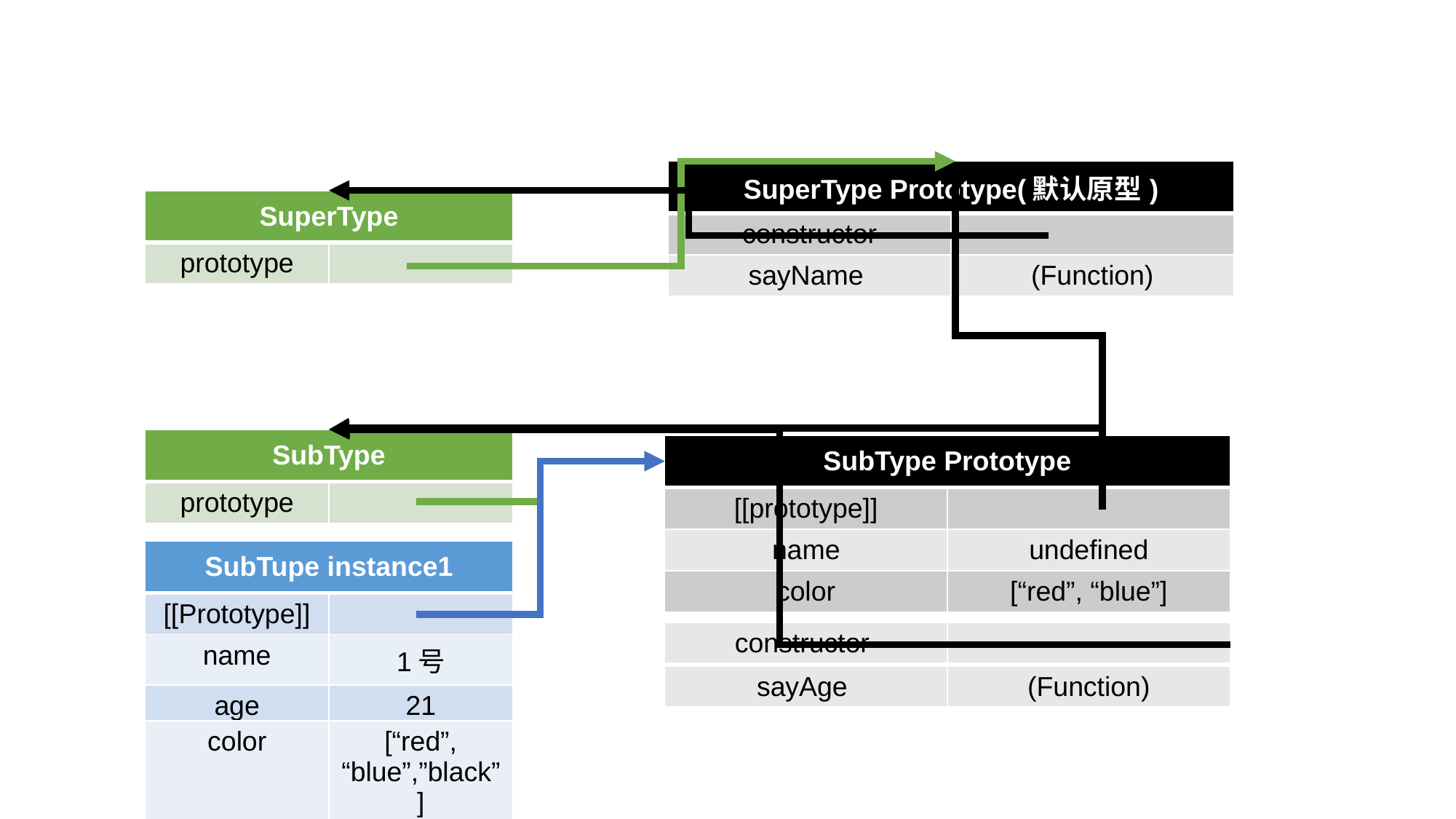

| SuperType Prototype(默认原型) |  |
| --- | --- |
| constructor |  |
| sayName | (Function) |
| SuperType |  |
| --- | --- |
| prototype |  |
| SubType |  |
| --- | --- |
| prototype |  |
| SubType Prototype |  |
| --- | --- |
| [[prototype]] |  |
| name | undefined |
| color | [“red”, “blue”] |
| SubType Prototype |  |
| --- | --- |
| constructor |  |
| SubTupe instance1 |  |
| --- | --- |
| [[Prototype]] |  |
| name | 1号 |
| age | 21 |
| color | [“red”, “blue”] |
| constructor |  |
| --- | --- |
| sayAge | (Function) |
| --- | --- |
| color | [“red”, “blue”,”black”] |
| --- | --- |